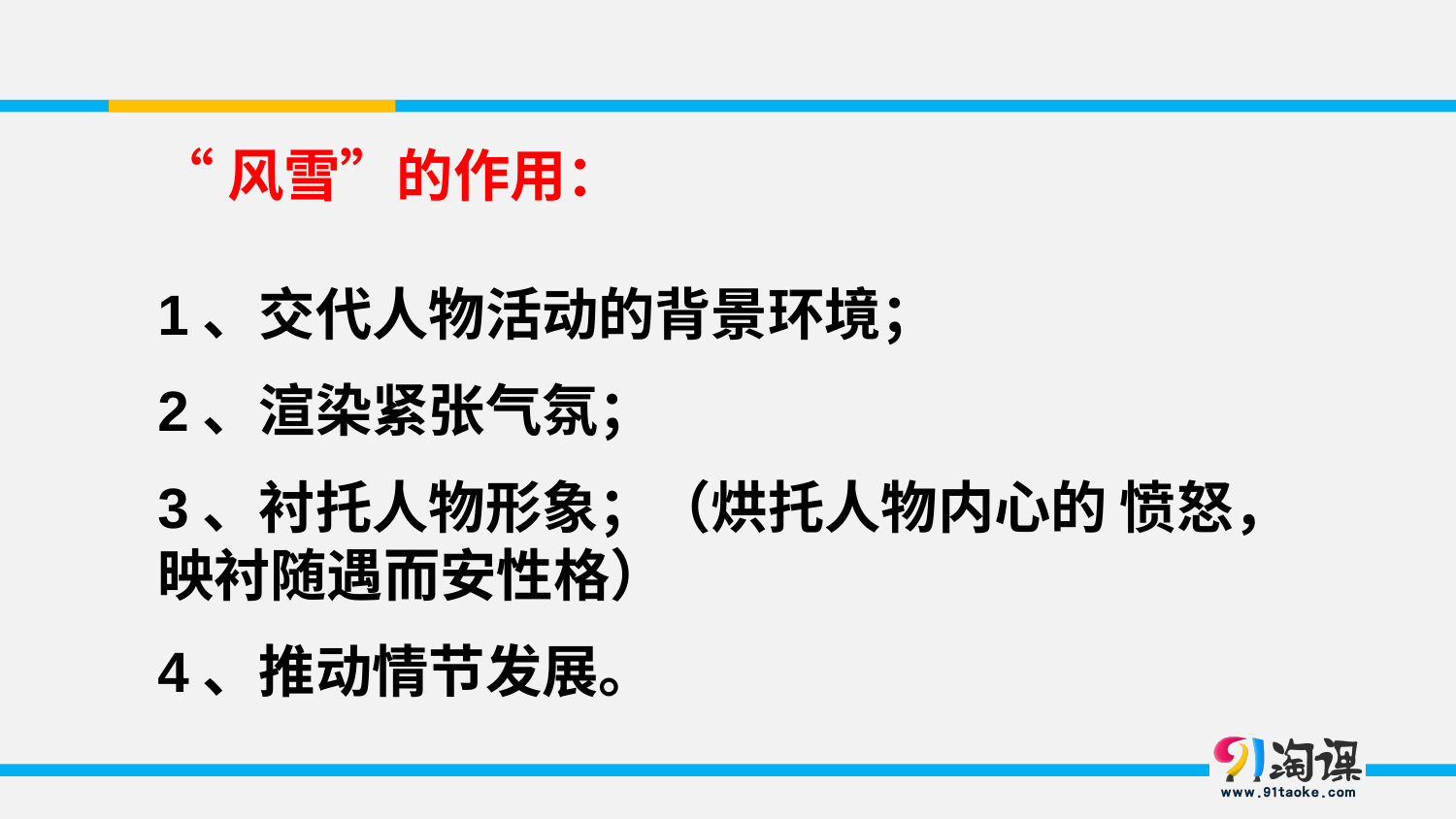

“风雪”的作用：
1、交代人物活动的背景环境；
2、渲染紧张气氛；
3、衬托人物形象；（烘托人物内心的 愤怒，映衬随遇而安性格）
4、推动情节发展。